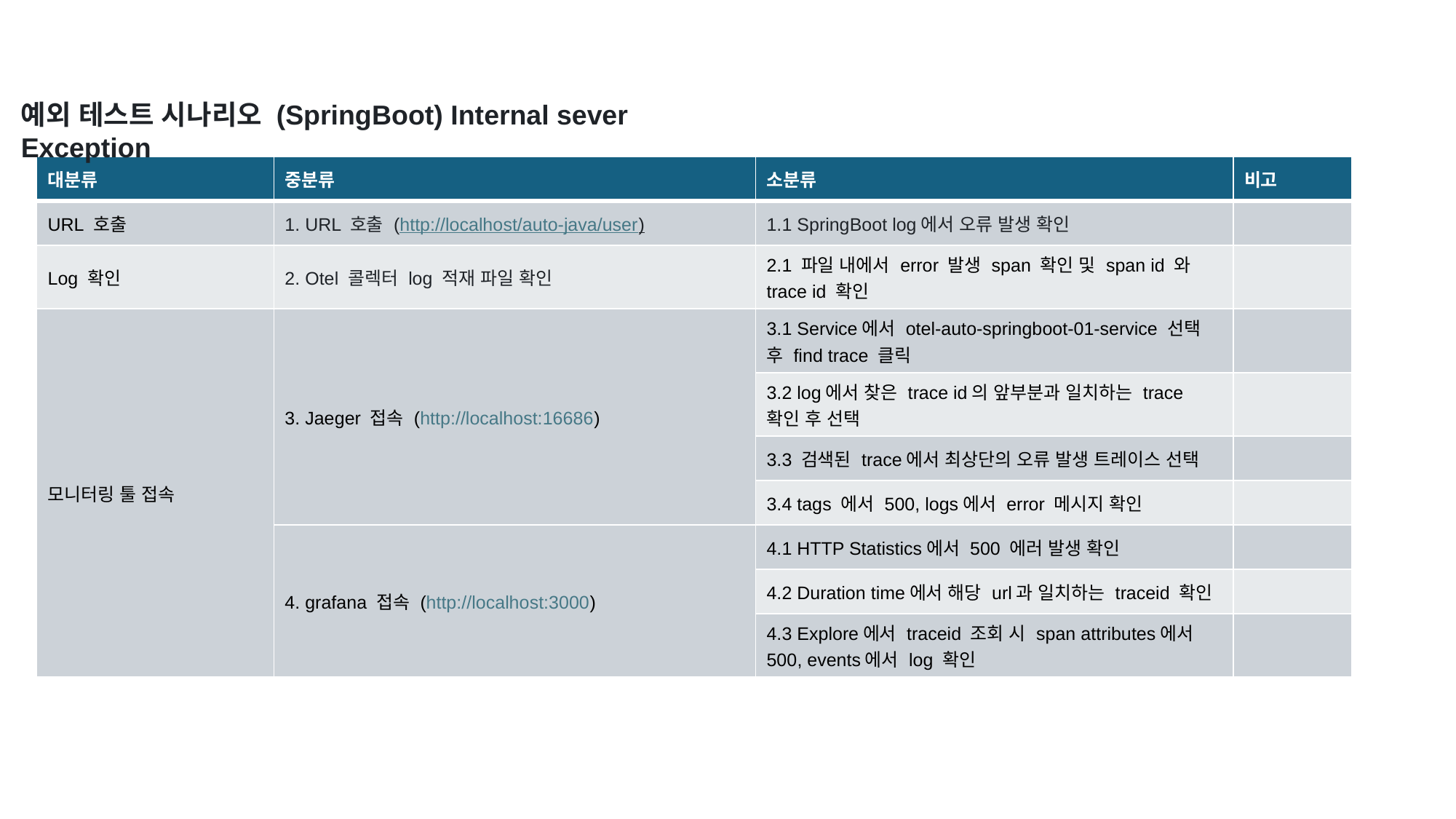

예외 테스트 시나리오 (SpringBoot) Internal sever Exception
| 대분류 | 중분류 | 소분류 | 비고 |
| --- | --- | --- | --- |
| URL 호출 | 1. URL 호출 (http://localhost/auto-java/user) | 1.1 SpringBoot log에서 오류 발생 확인 |  |
| Log 확인 | 2. Otel 콜렉터 log 적재 파일 확인 | 2.1 파일 내에서 error 발생 span 확인 및 span id 와 trace id 확인 |  |
| 모니터링 툴 접속 | 3. Jaeger 접속 (http://localhost:16686) | 3.1 Service에서 otel-auto-springboot-01-service 선택 후 find trace 클릭 |  |
|  |  | 3.2 log에서 찾은 trace id의 앞부분과 일치하는 trace 확인 후 선택 |  |
|  |  | 3.3 검색된 trace에서 최상단의 오류 발생 트레이스 선택 |  |
|  |  | 3.4 tags 에서 500, logs에서 error 메시지 확인 |  |
|  | 4. grafana 접속 (http://localhost:3000) | 4.1 HTTP Statistics에서 500 에러 발생 확인 |  |
|  |  | 4.2 Duration time에서 해당 url과 일치하는 traceid 확인 |  |
|  |  | 4.3 Explore에서 traceid 조회 시 span attributes에서 500, events에서 log 확인 |  |